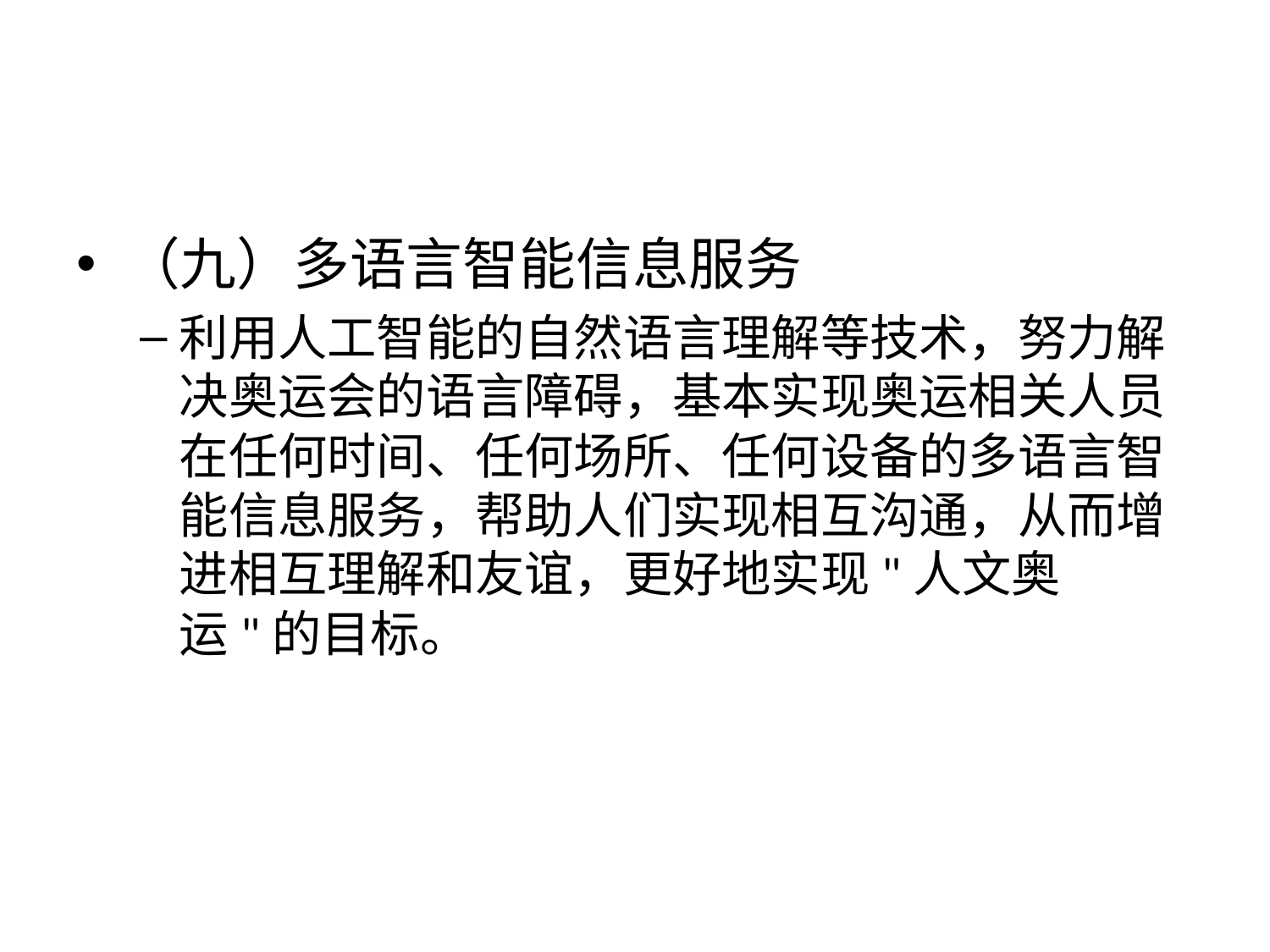

（九）多语言智能信息服务
利用人工智能的自然语言理解等技术，努力解决奥运会的语言障碍，基本实现奥运相关人员在任何时间、任何场所、任何设备的多语言智能信息服务，帮助人们实现相互沟通，从而增进相互理解和友谊，更好地实现"人文奥运"的目标。